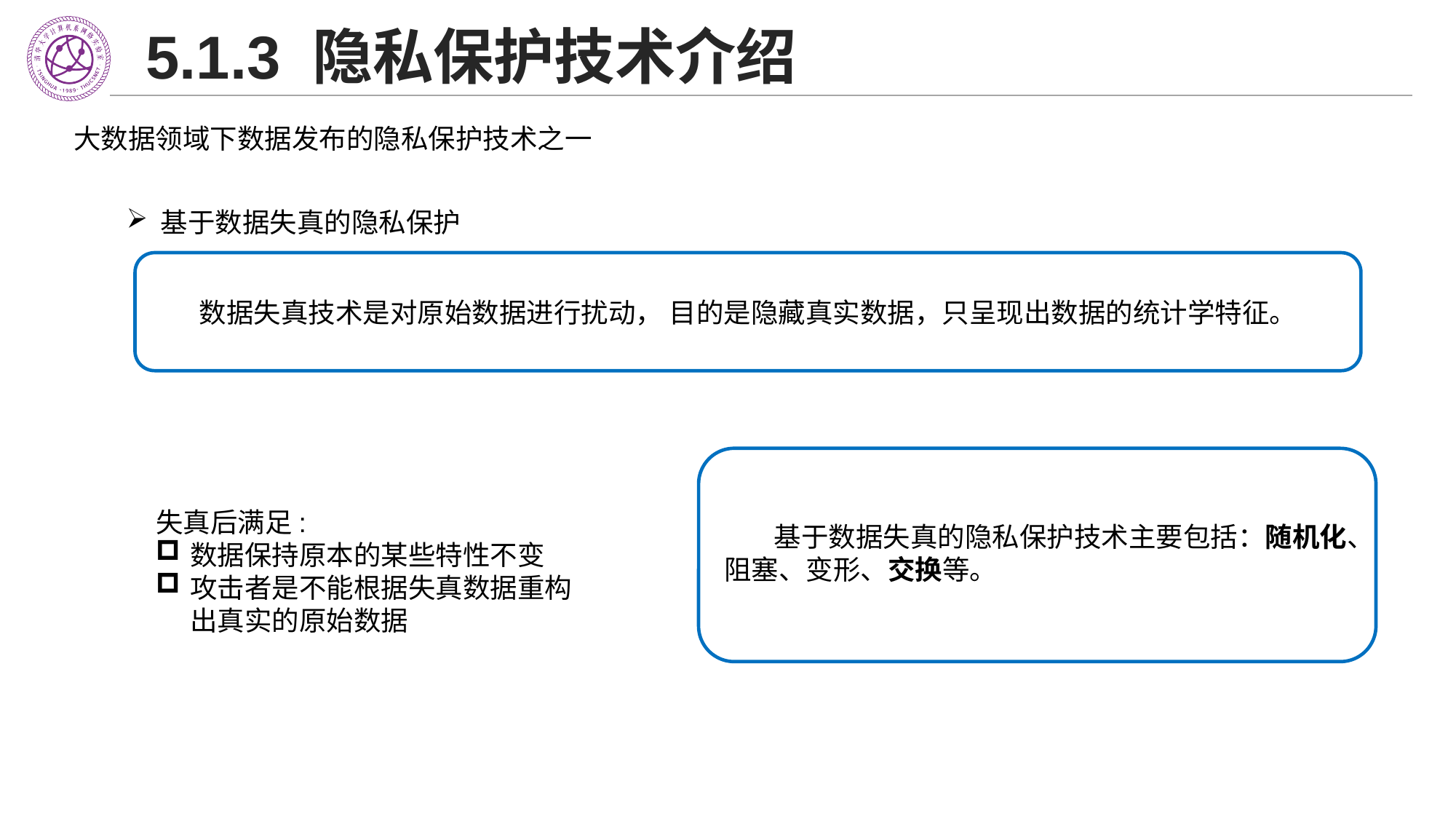

# 5.1.3 隐私保护技术介绍
大数据领域下数据发布的隐私保护技术之一
基于数据失真的隐私保护
数据失真技术是对原始数据进行扰动， 目的是隐藏真实数据，只呈现出数据的统计学特征。

失真后满足:
数据保持原本的某些特性不变
攻击者是不能根据失真数据重构出真实的原始数据
       基于数据失真的隐私保护技术主要包括：随机化、阻塞、变形、交换等。